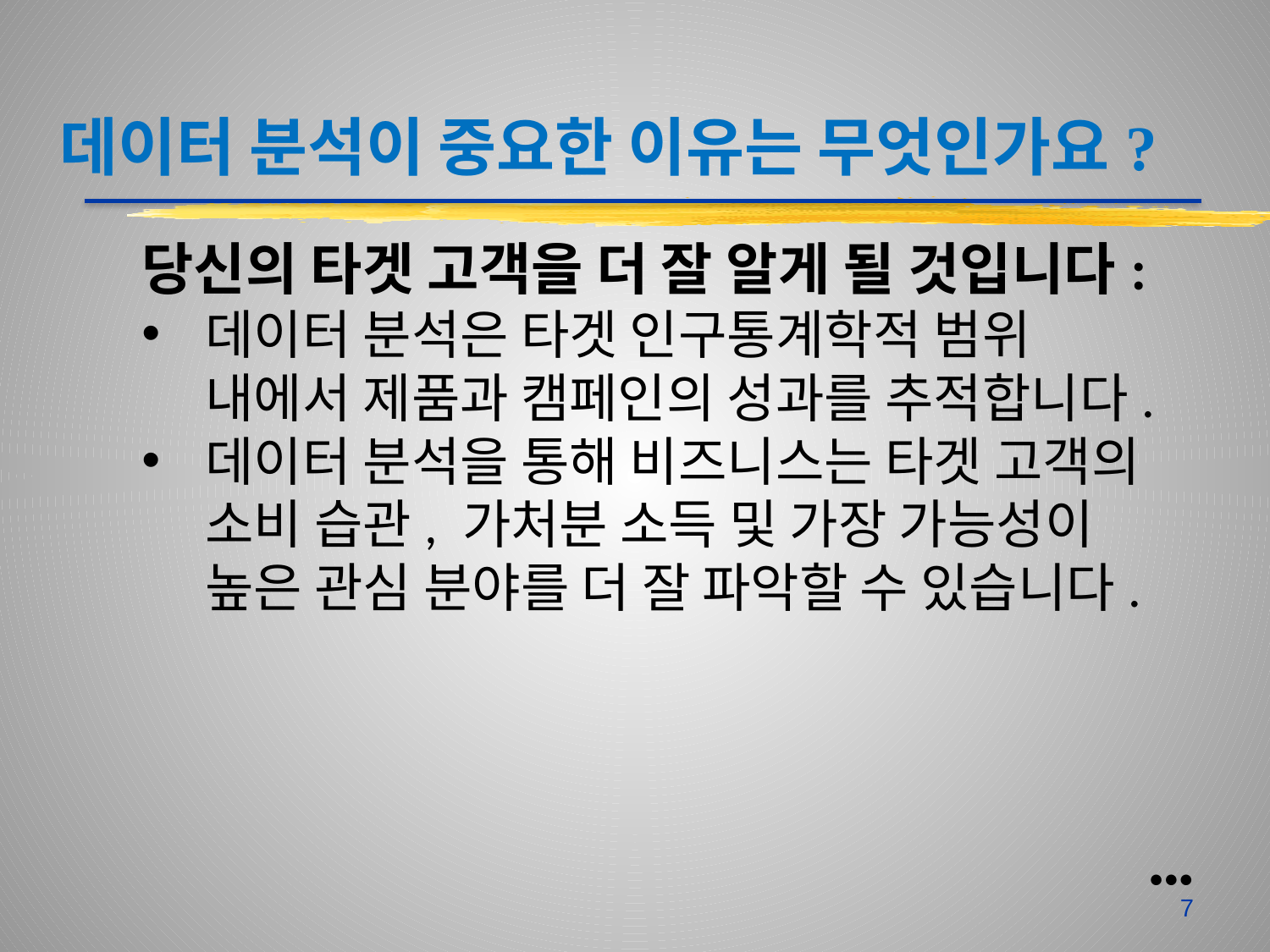

데이터 분석이 중요한 이유는 무엇인가요?
당신의 타겟 고객을 더 잘 알게 될 것입니다:
데이터 분석은 타겟 인구통계학적 범위 내에서 제품과 캠페인의 성과를 추적합니다.
데이터 분석을 통해 비즈니스는 타겟 고객의 소비 습관, 가처분 소득 및 가장 가능성이 높은 관심 분야를 더 잘 파악할 수 있습니다.
●●●
7